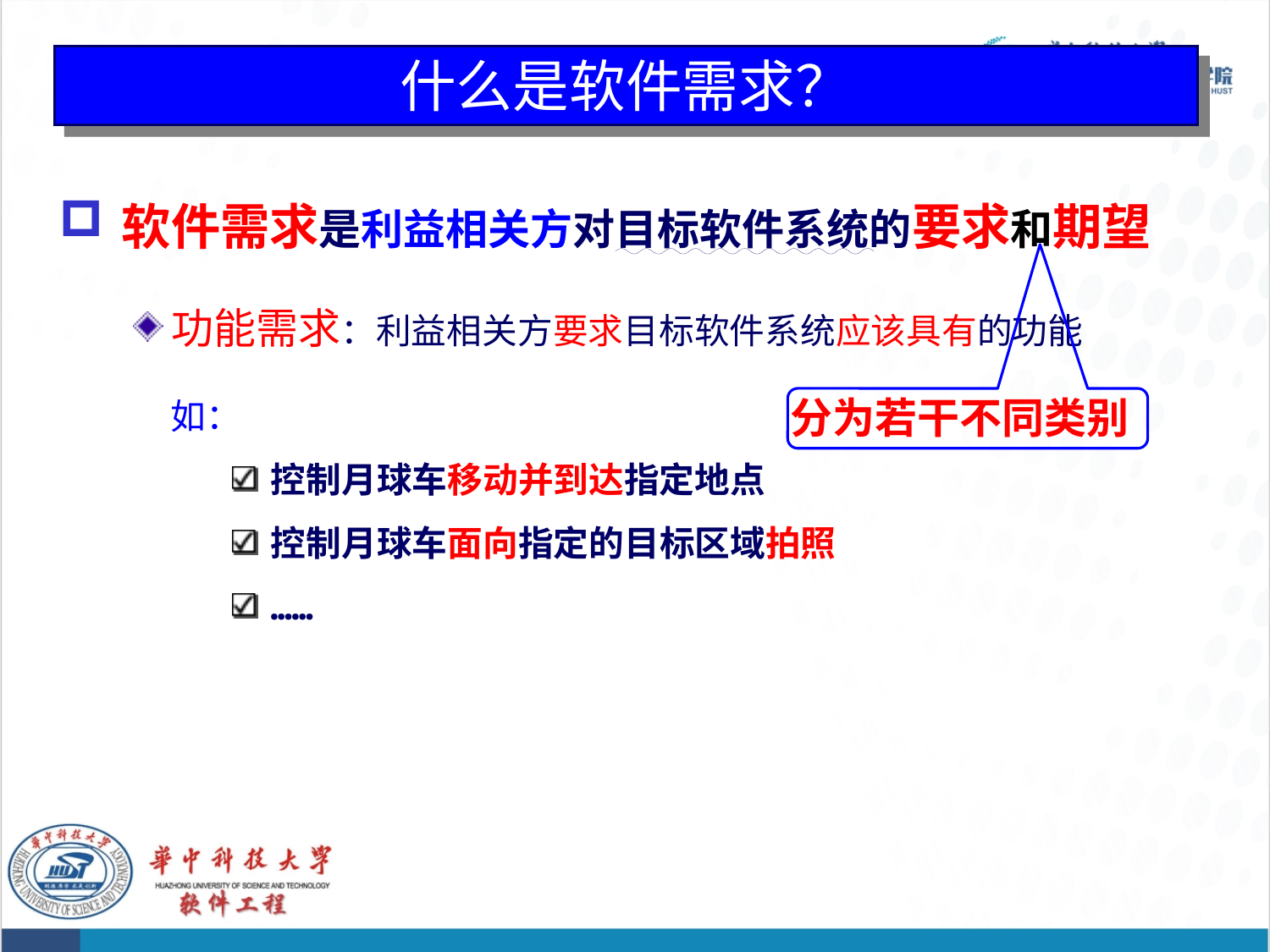

# 什么是软件需求？
软件需求是利益相关方对目标软件系统的要求和期望
功能需求：利益相关方要求目标软件系统应该具有的功能
     如：
控制月球车移动并到达指定地点
控制月球车面向指定的目标区域拍照
……
分为若干不同类别